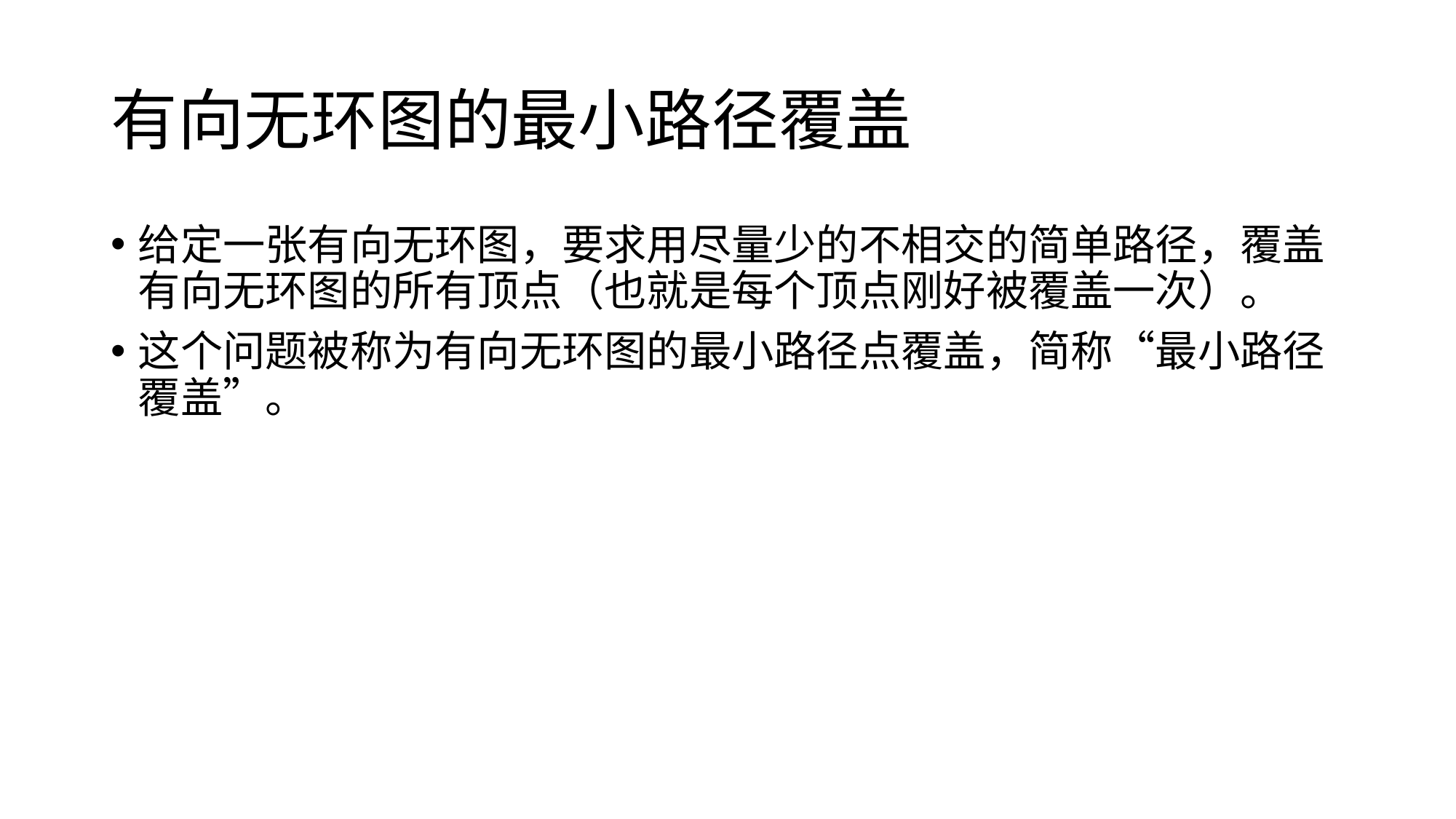

# 有向无环图的最小路径覆盖
给定一张有向无环图，要求用尽量少的不相交的简单路径，覆盖有向无环图的所有顶点（也就是每个顶点刚好被覆盖一次）。
这个问题被称为有向无环图的最小路径点覆盖，简称“最小路径覆盖”。